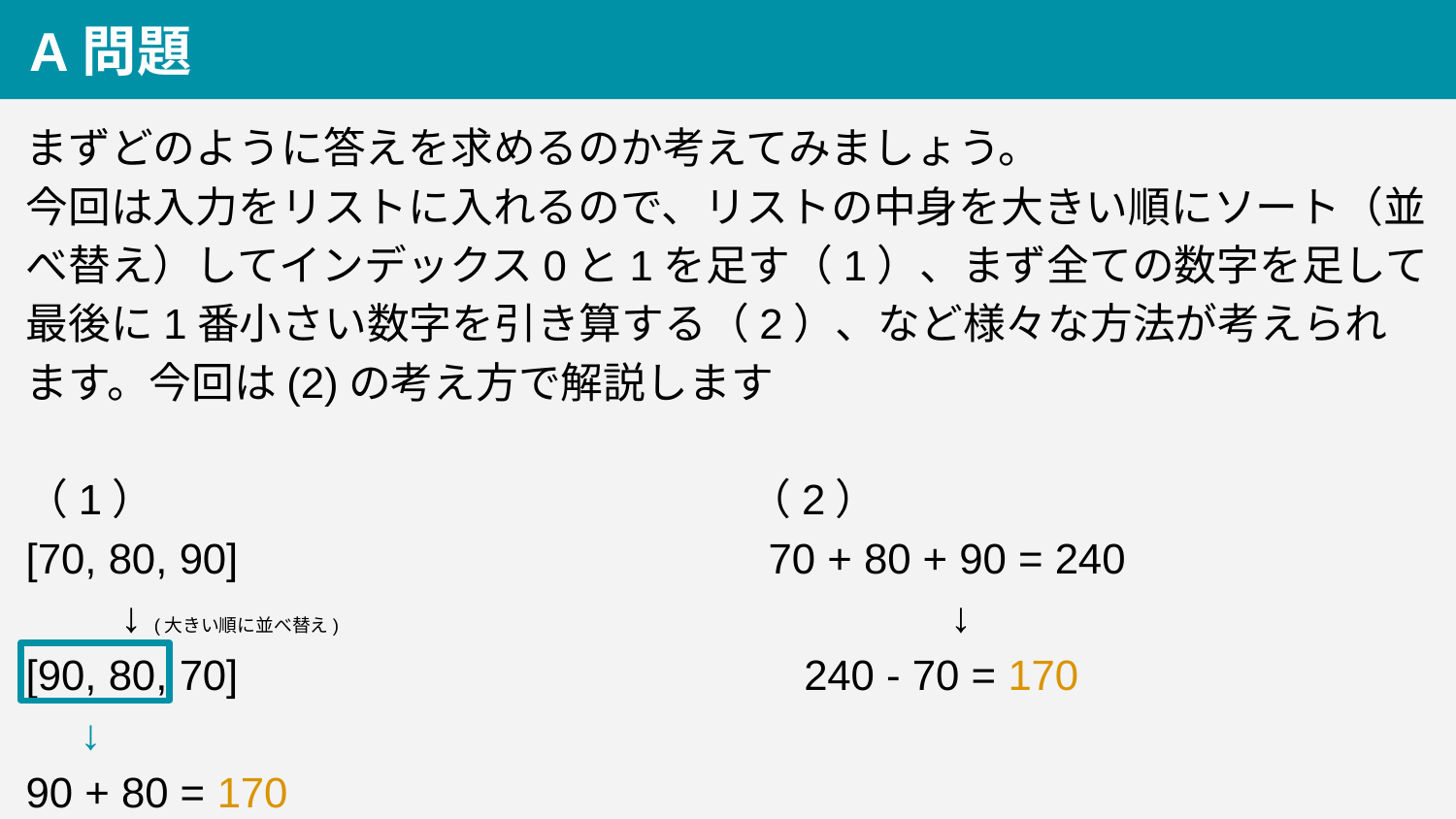

A問題
まずどのように答えを求めるのか考えてみましょう。
今回は入力をリストに入れるので、リストの中身を大きい順にソート（並べ替え）してインデックス0と1を足す（1）、まず全ての数字を足して最後に1番小さい数字を引き算する（2）、など様々な方法が考えられます。今回は(2)の考え方で解説します

（1）　　　　　　　　　　　　　　（2）
[70, 80, 90]　　　　　　　　　　　　70 + 80 + 90 = 240
        ↓ (大きい順に並べ替え)                                               　↓
[90, 80, 70]　　　　　　　　　　　　   240 - 70 = 170
　 ↓
90 + 80 = 170